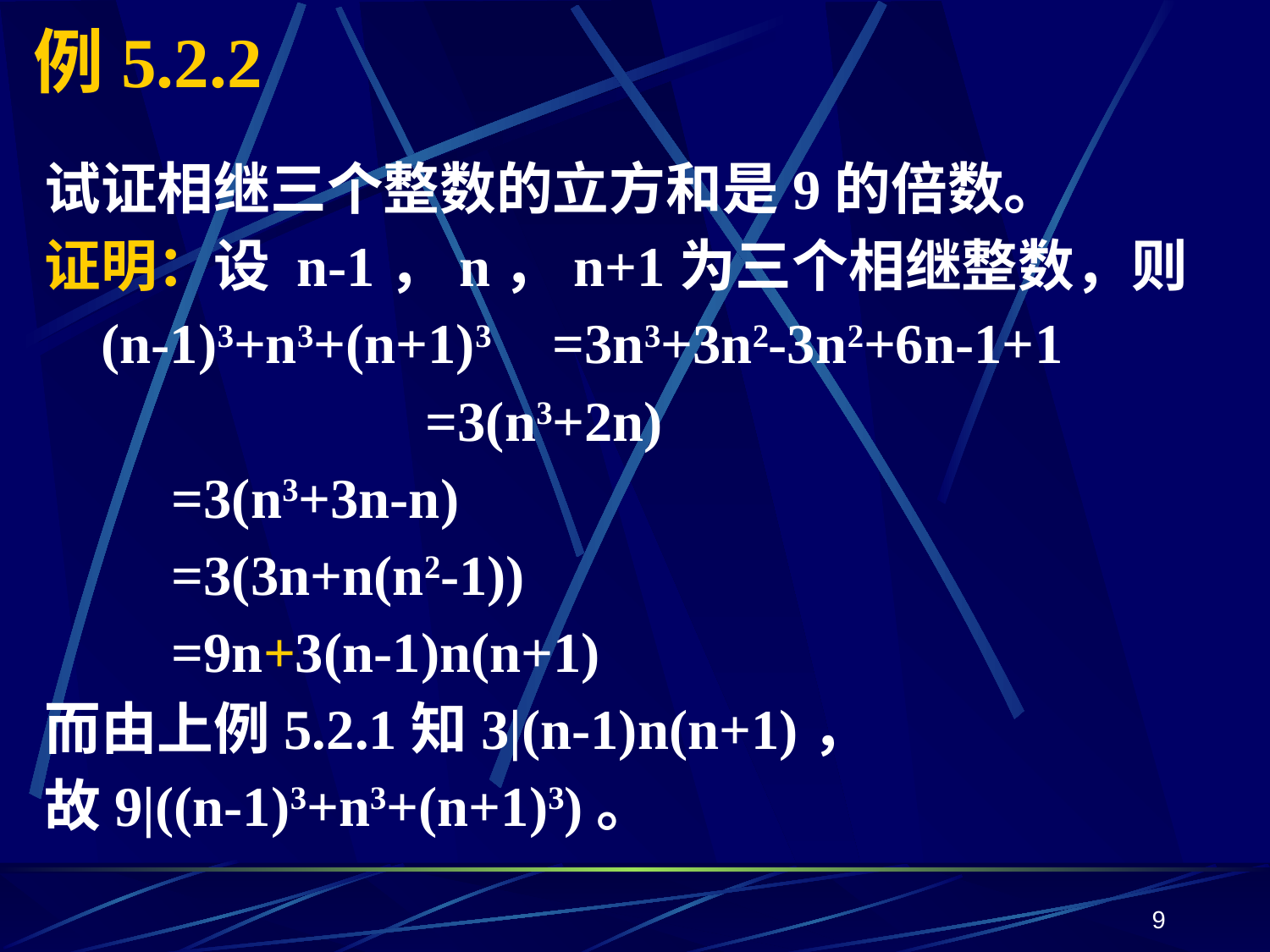

# 例5.2.2
试证相继三个整数的立方和是9的倍数。
证明：设 n-1，n，n+1为三个相继整数，则
    (n-1)3+n3+(n+1)3	=3n3+3n2-3n2+6n-1+1
                  	=3(n3+2n)
	=3(n3+3n-n)
	=3(3n+n(n2-1))
	=9n+3(n-1)n(n+1)
而由上例5.2.1知3|(n-1)n(n+1)，
故9|((n-1)3+n3+(n+1)3)。
9